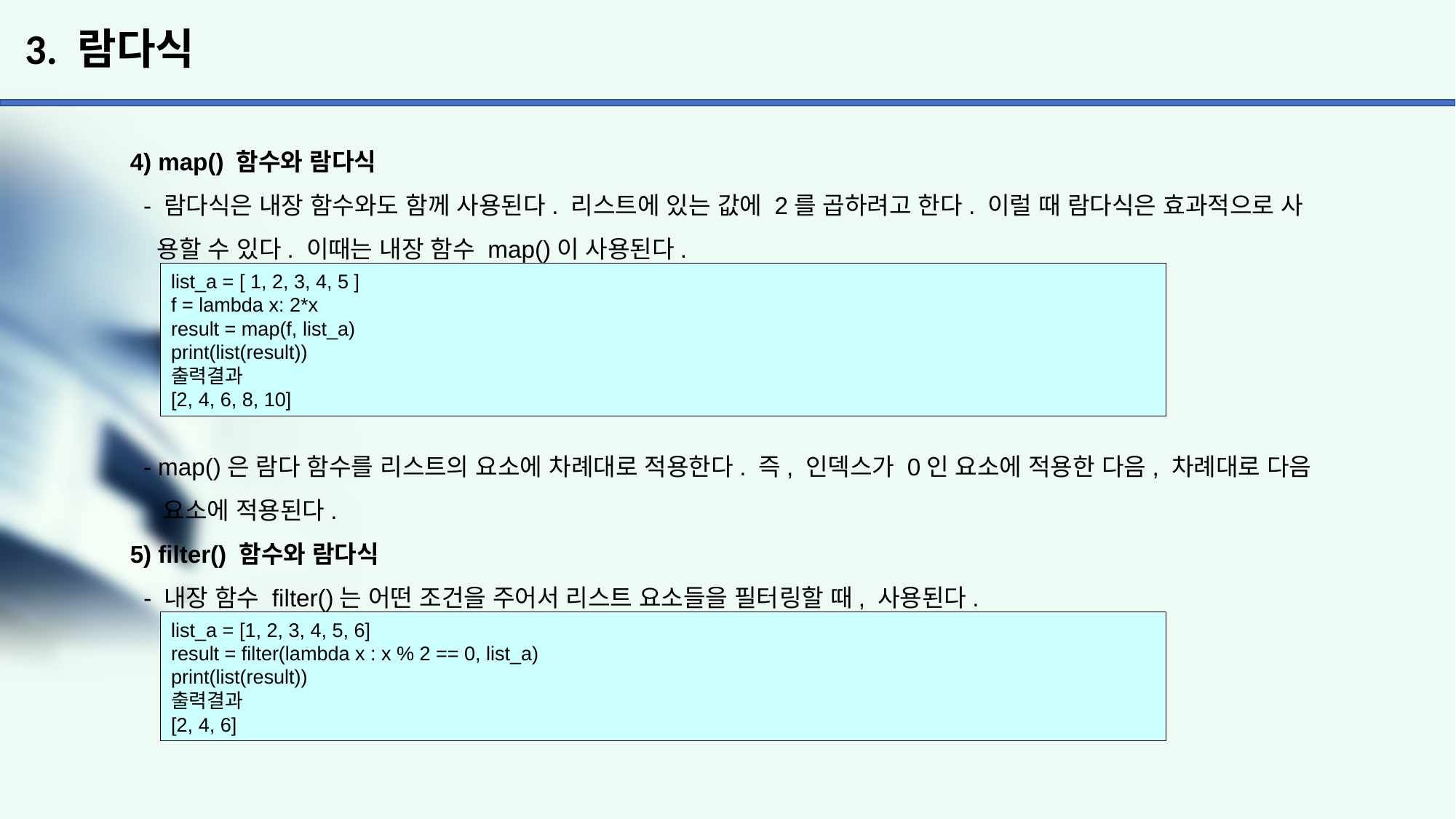

# 3. 람다식
4) map() 함수와 람다식
  - 람다식은 내장 함수와도 함께 사용된다. 리스트에 있는 값에 2를 곱하려고 한다. 이럴 때 람다식은 효과적으로 사
    용할 수 있다. 이때는 내장 함수 map()이 사용된다.

  - map()은 람다 함수를 리스트의 요소에 차례대로 적용한다. 즉, 인덱스가 0인 요소에 적용한 다음, 차례대로 다음
    요소에 적용된다.
5) filter() 함수와 람다식
  - 내장 함수 filter()는 어떤 조건을 주어서 리스트 요소들을 필터링할 때, 사용된다.

list_a = [ 1, 2, 3, 4, 5 ]
f = lambda x: 2*x
result = map(f, list_a)
print(list(result))
출력결과
[2, 4, 6, 8, 10]
list_a = [1, 2, 3, 4, 5, 6]
result = filter(lambda x : x % 2 == 0, list_a)
print(list(result))
출력결과
[2, 4, 6]